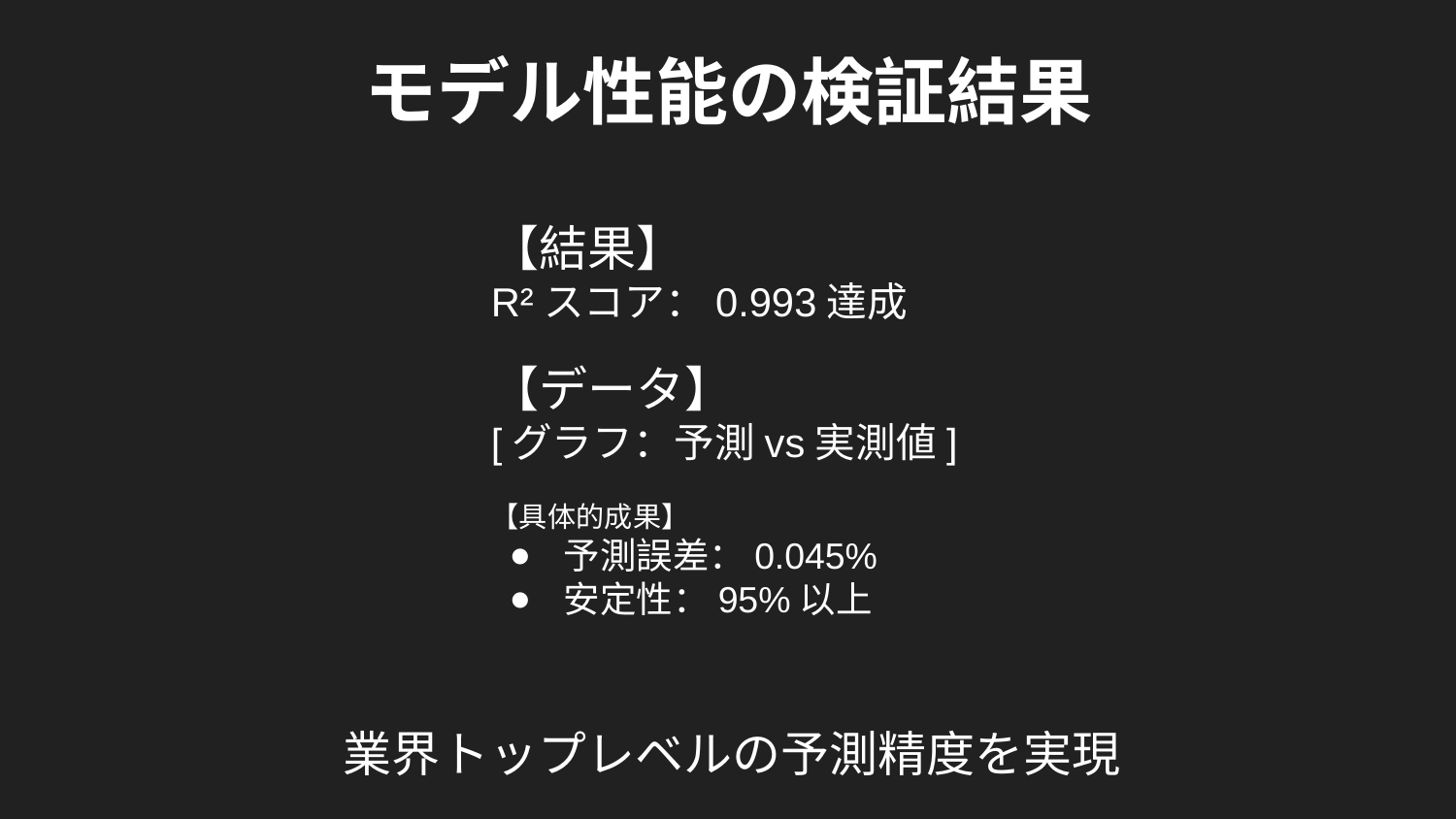

モデル性能の検証結果
【結果】
R²スコア：0.993達成

【データ】
[グラフ：予測vs実測値]

【具体的成果】
予測誤差：0.045%
安定性：95%以上
業界トップレベルの予測精度を実現